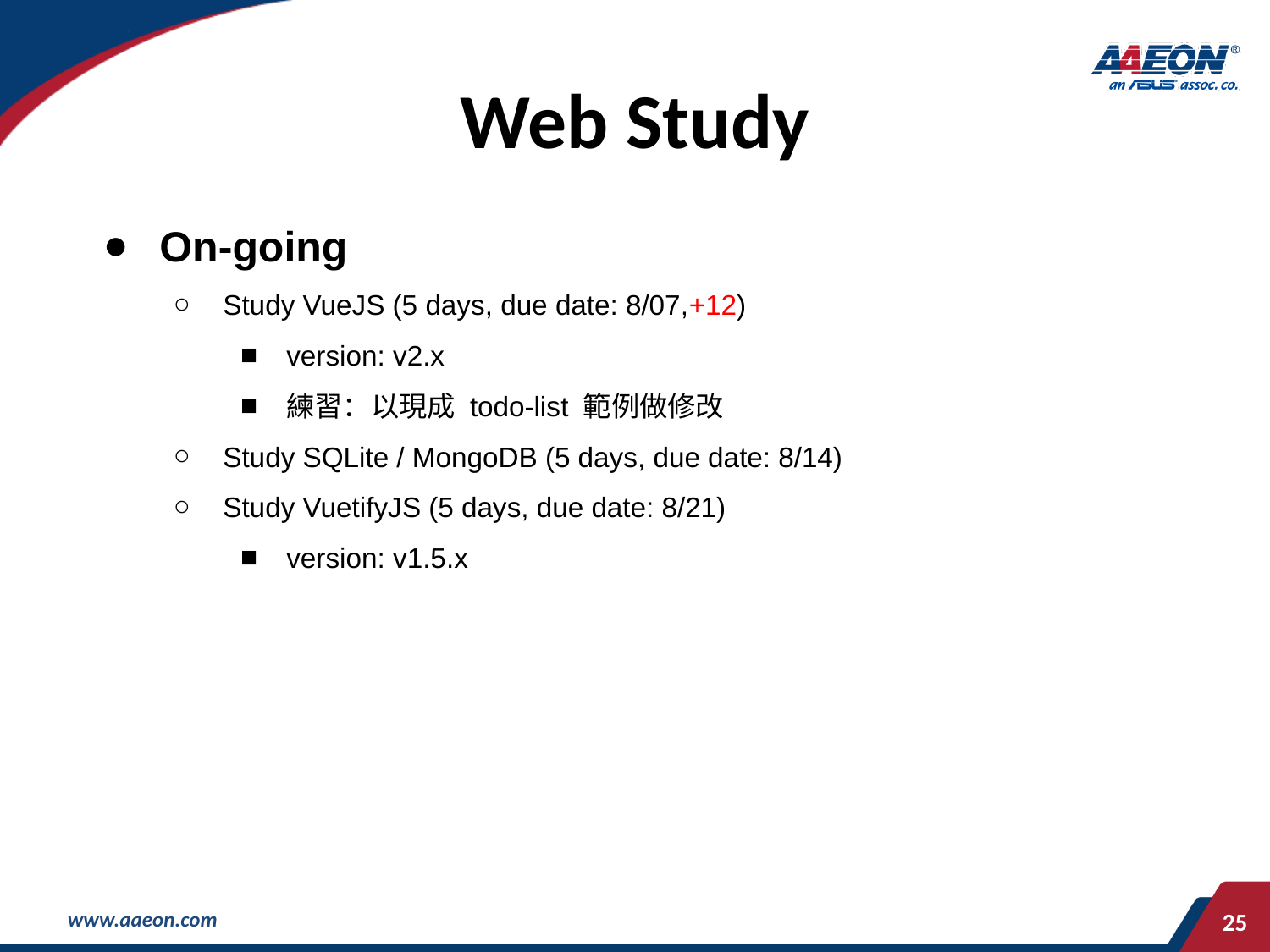

# Web Study
On-going
Study VueJS (5 days, due date: 8/07,+12)
version: v2.x
練習：以現成 todo-list 範例做修改
Study SQLite / MongoDB (5 days, due date: 8/14)
Study VuetifyJS (5 days, due date: 8/21)
version: v1.5.x

25